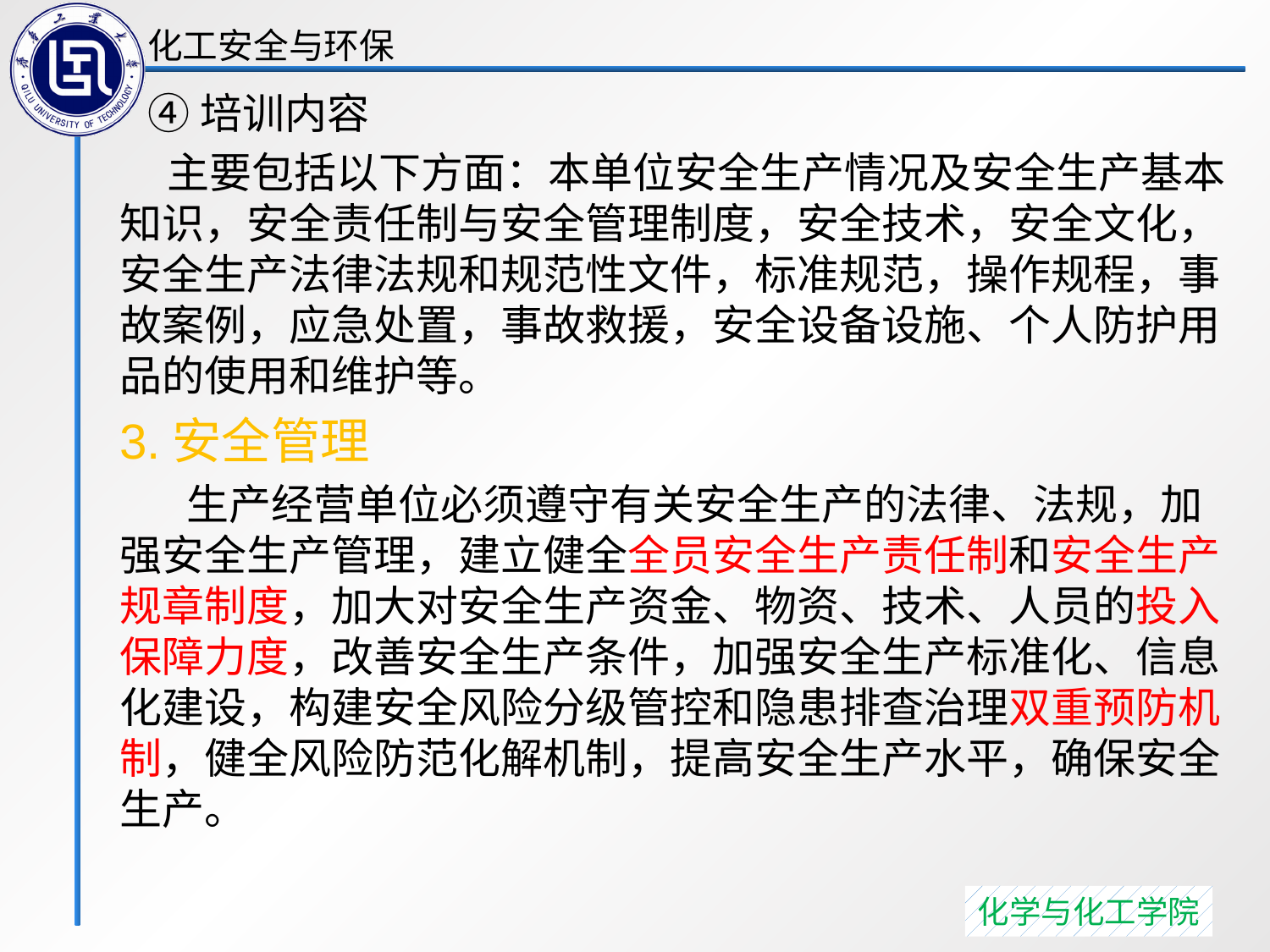

④培训内容
    主要包括以下方面：本单位安全生产情况及安全生产基本知识，安全责任制与安全管理制度，安全技术，安全文化，安全生产法律法规和规范性文件，标准规范，操作规程，事故案例，应急处置，事故救援，安全设备设施、个人防护用品的使用和维护等。
3.安全管理
      生产经营单位必须遵守有关安全生产的法律、法规，加强安全生产管理，建立健全全员安全生产责任制和安全生产规章制度，加大对安全生产资金、物资、技术、人员的投入保障力度，改善安全生产条件，加强安全生产标准化、信息化建设，构建安全风险分级管控和隐患排查治理双重预防机制，健全风险防范化解机制，提高安全生产水平，确保安全生产。